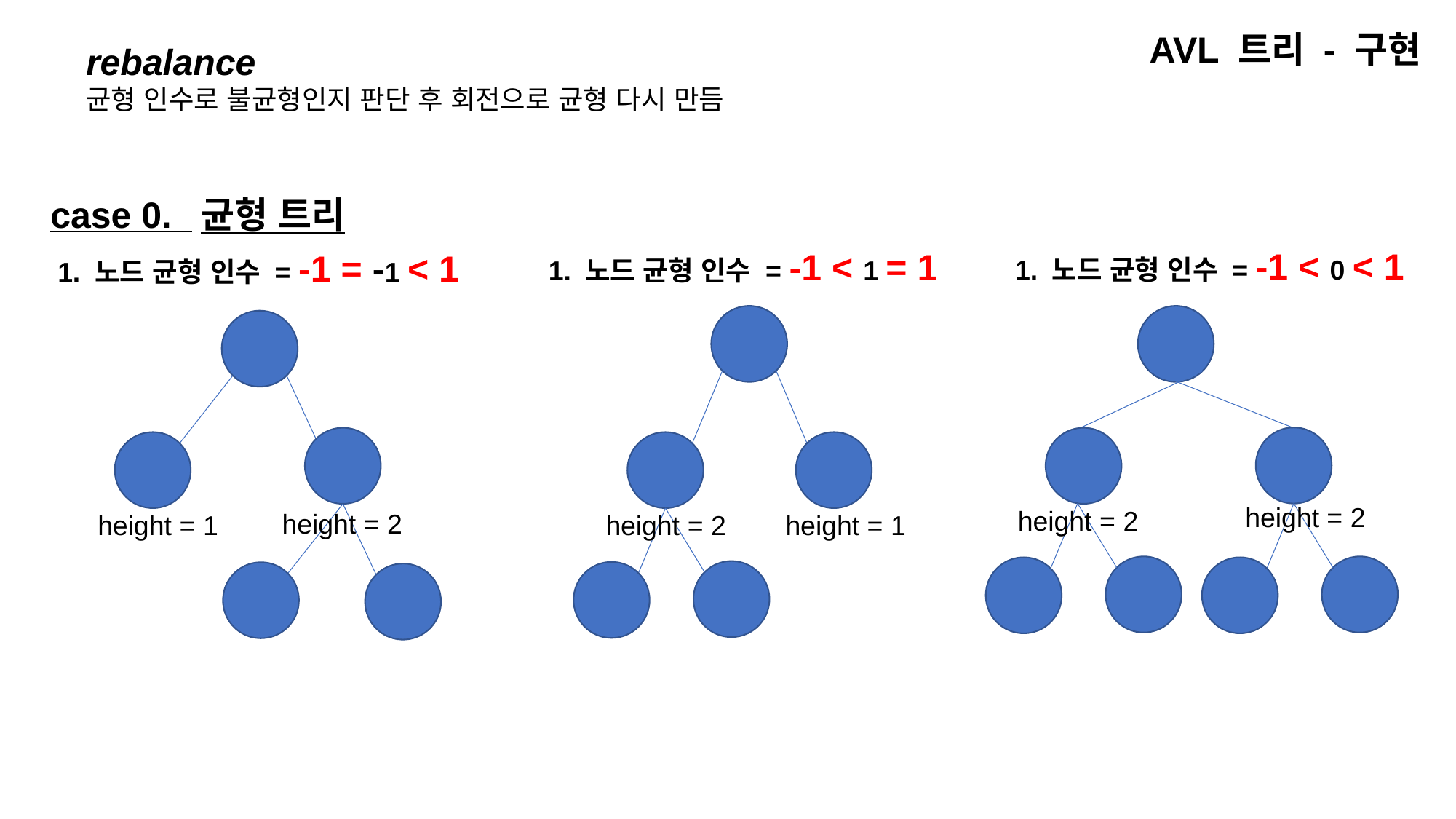

AVL 트리 - 구현
rebalance
균형 인수로 불균형인지 판단 후 회전으로 균형 다시 만듬
case 0.  균형 트리
1. 노드 균형 인수 = -1 < 0 < 1
1. 노드 균형 인수 = -1 < 1 = 1
1. 노드 균형 인수 = -1 = -1 < 1

height = 2
height = 2
height = 2
height = 1
height = 1
height = 2